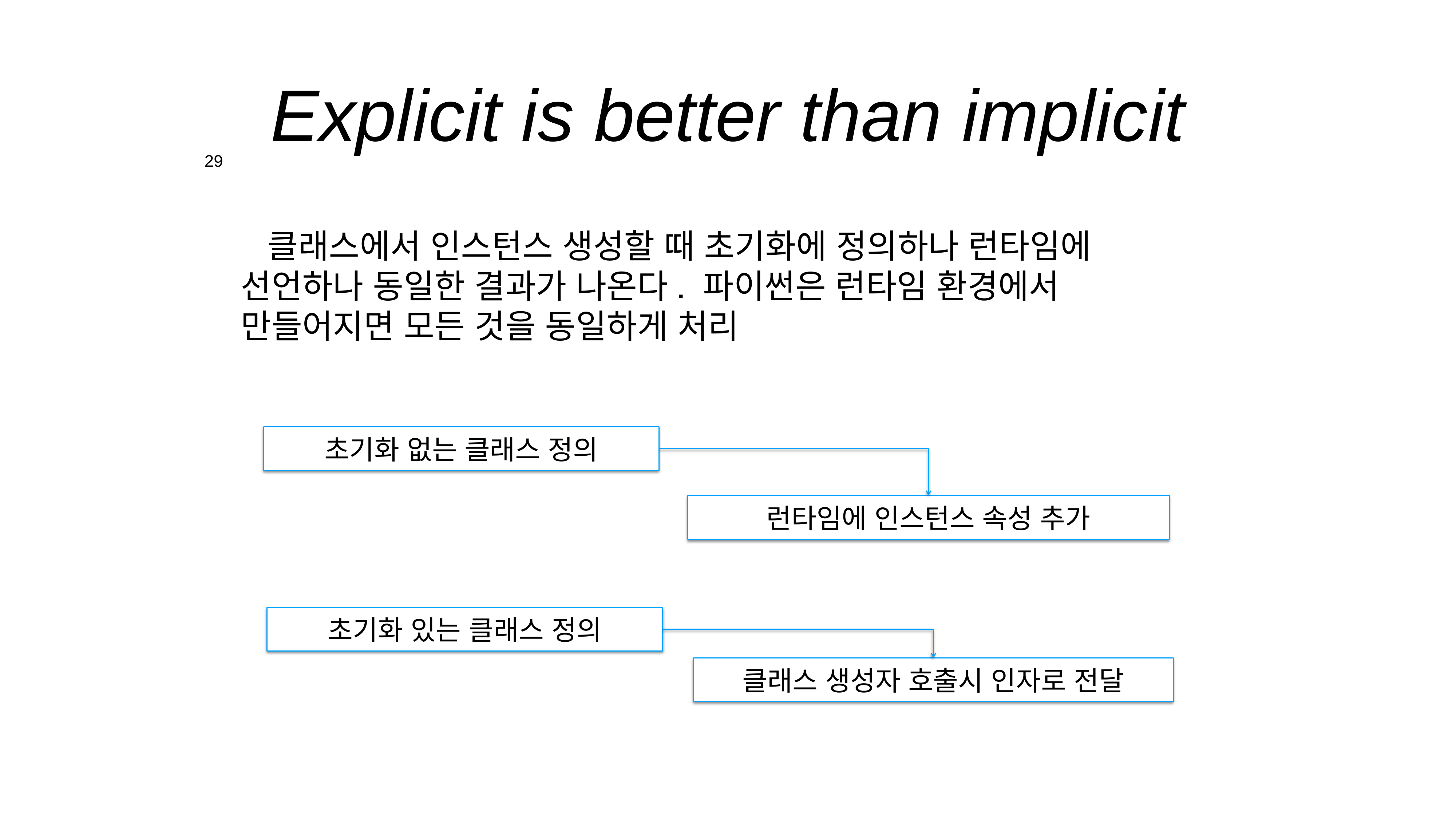

# Explicit is better than implicit
29
  클래스에서 인스턴스 생성할 때 초기화에 정의하나 런타임에 선언하나 동일한 결과가 나온다. 파이썬은 런타임 환경에서 만들어지면 모든 것을 동일하게 처리
초기화 없는 클래스 정의
런타임에 인스턴스 속성 추가
초기화 있는 클래스 정의
클래스 생성자 호출시 인자로 전달